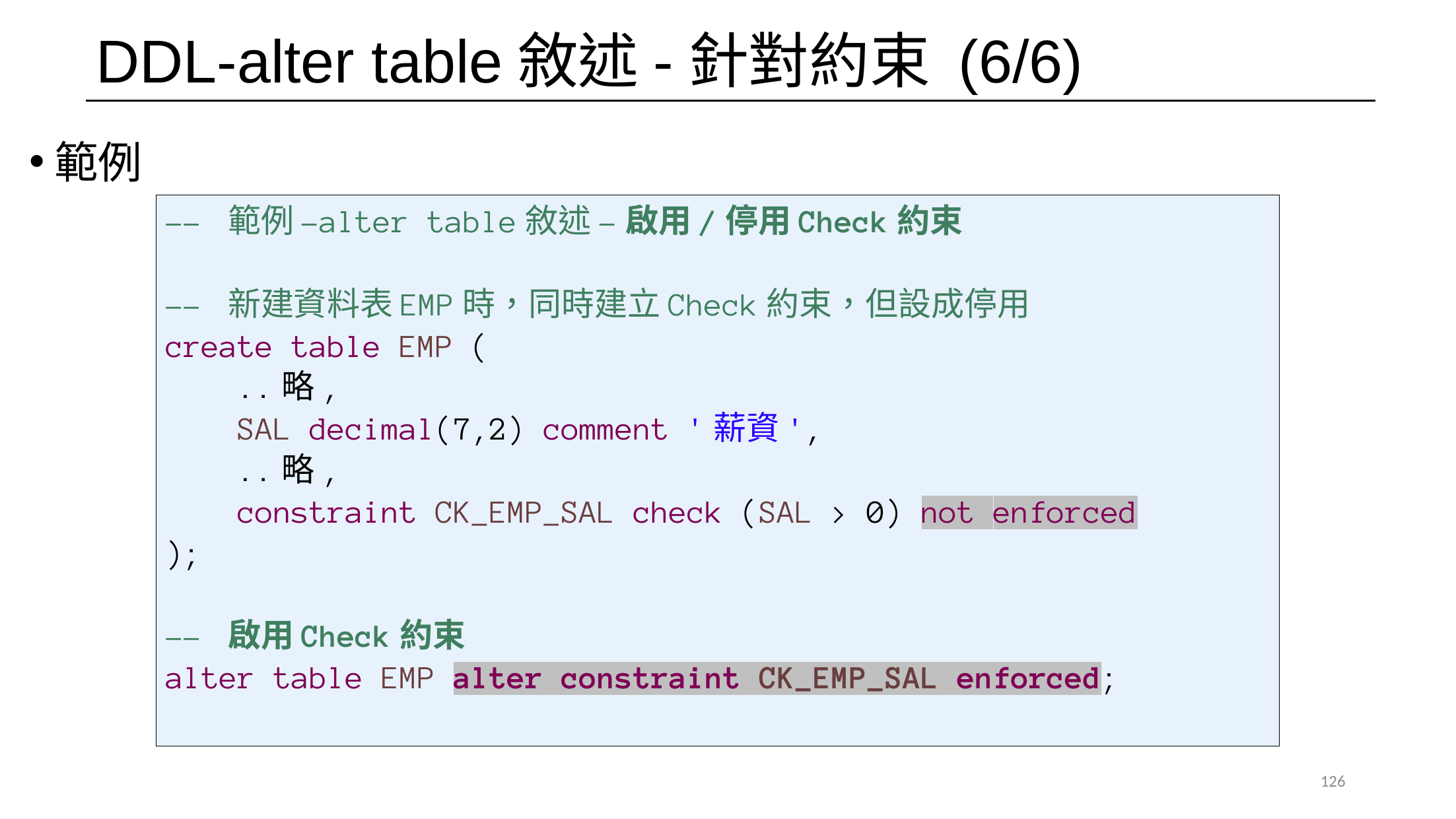

# DDL-alter table敘述-針對約束 (6/6)
範例
-- 範例-alter table敘述-啟用/停用Check約束

-- 新建資料表EMP時，同時建立Check約束，但設成停用
create table EMP (
    ..略,
    SAL decimal(7,2) comment '薪資',
    ..略,
    constraint CK_EMP_SAL check (SAL > 0) not enforced
);

-- 啟用Check約束
alter table EMP alter constraint CK_EMP_SAL enforced;
126